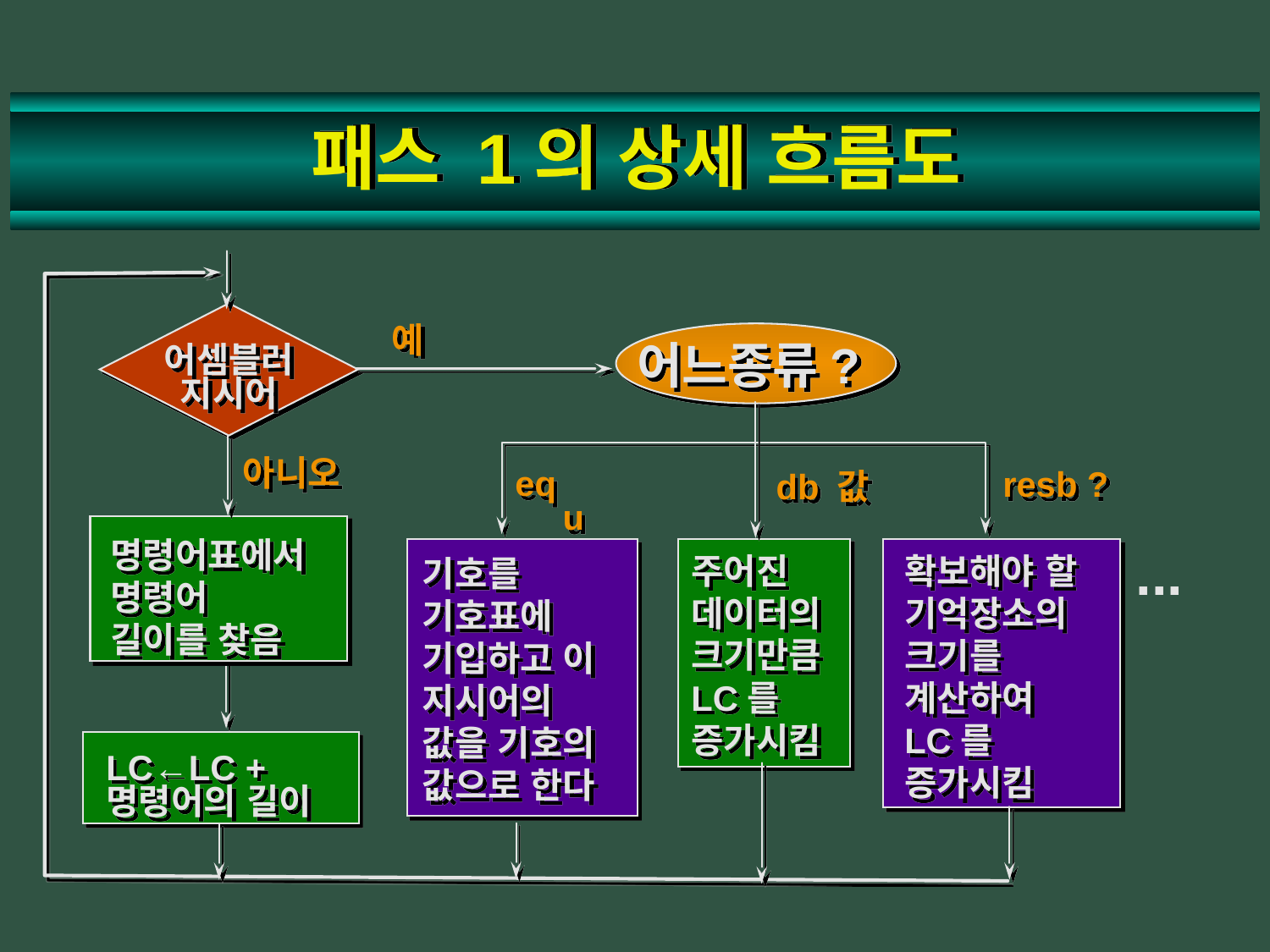

# 패스 1의 상세 흐름도

예

어셈블러
지시어
어느종류?

아니오
equ
resb ?
db 값

명령어표에서
명령어
길이를 찾음
...

주어진
데이터의
크기만큼
LC를
증가시킴
확보해야 할
기억장소의
크기를
계산하여
LC를
증가시킴
기호를
기호표에
기입하고 이
지시어의
값을 기호의
값으로 한다

LC←LC +
명령어의 길이